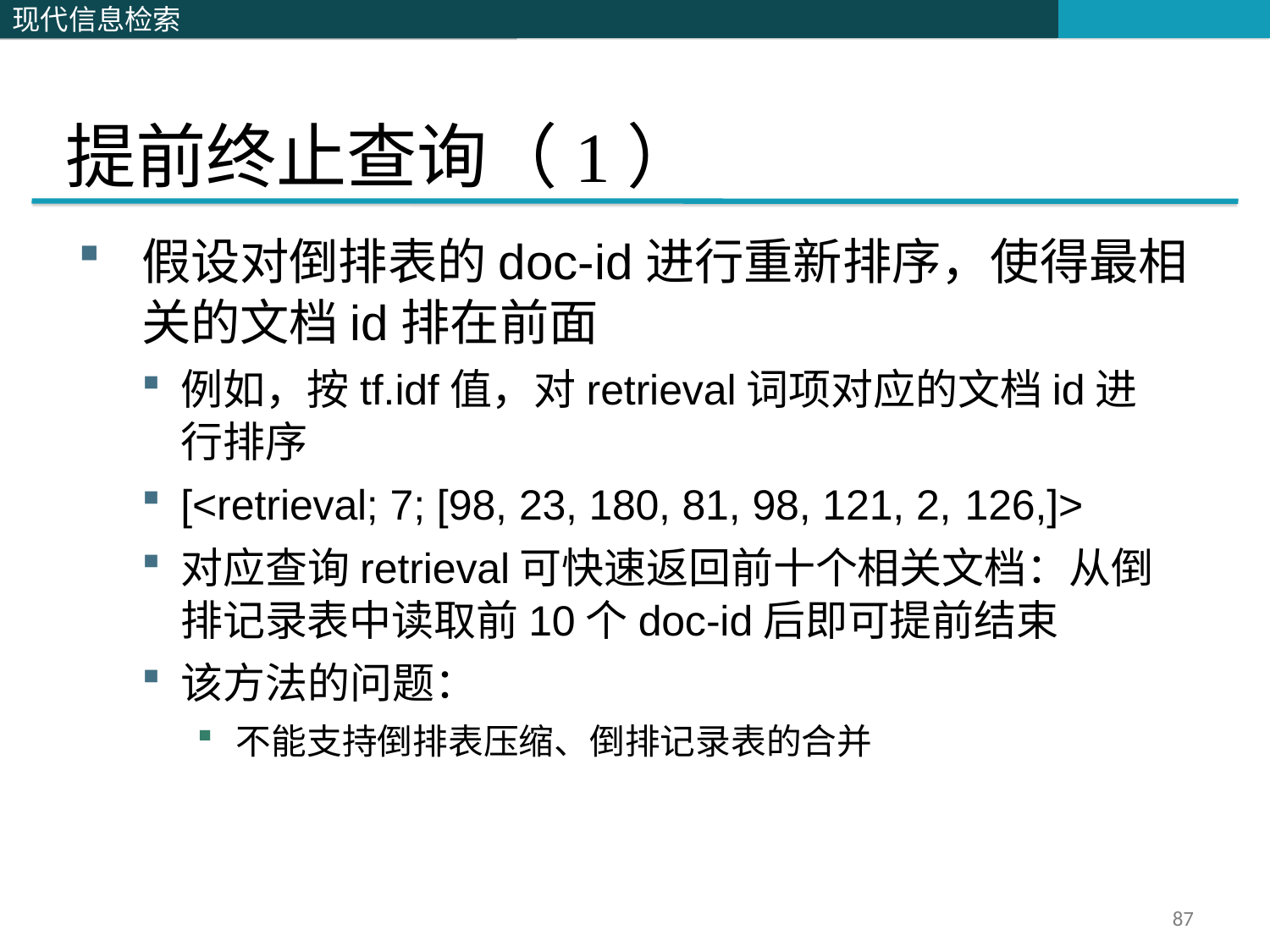

# 提前终止查询（1）
假设对倒排表的doc-id进行重新排序，使得最相关的文档id排在前面
例如，按tf.idf值，对retrieval词项对应的文档id进行排序
[<retrieval; 7; [98, 23, 180, 81, 98, 121, 2, 126,]>
对应查询retrieval可快速返回前十个相关文档：从倒排记录表中读取前10个doc-id后即可提前结束
该方法的问题：
不能支持倒排表压缩、倒排记录表的合并

87